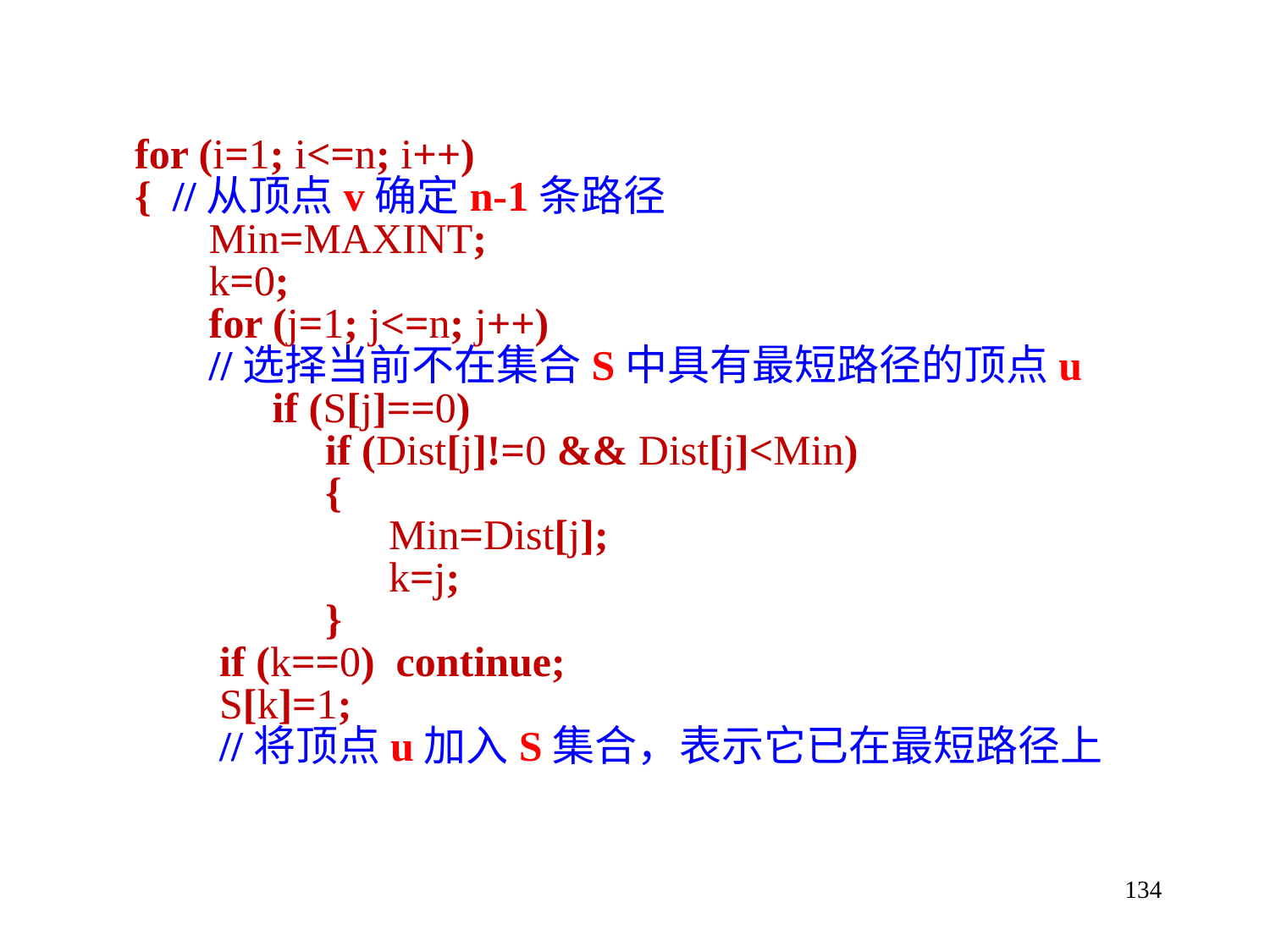

for (i=1; i<=n; i++)
    {  //从顶点v确定n-1条路径
           Min=MAXINT;
           k=0;
           for (j=1; j<=n; j++)
           //选择当前不在集合S中具有最短路径的顶点u
	     if (S[j]==0)
                      if (Dist[j]!=0 && Dist[j]<Min)
	          {
		    Min=Dist[j];
		    k=j;
	          }
            if (k==0)  continue;
	S[k]=1;
            //将顶点u加入S集合，表示它已在最短路径上
134